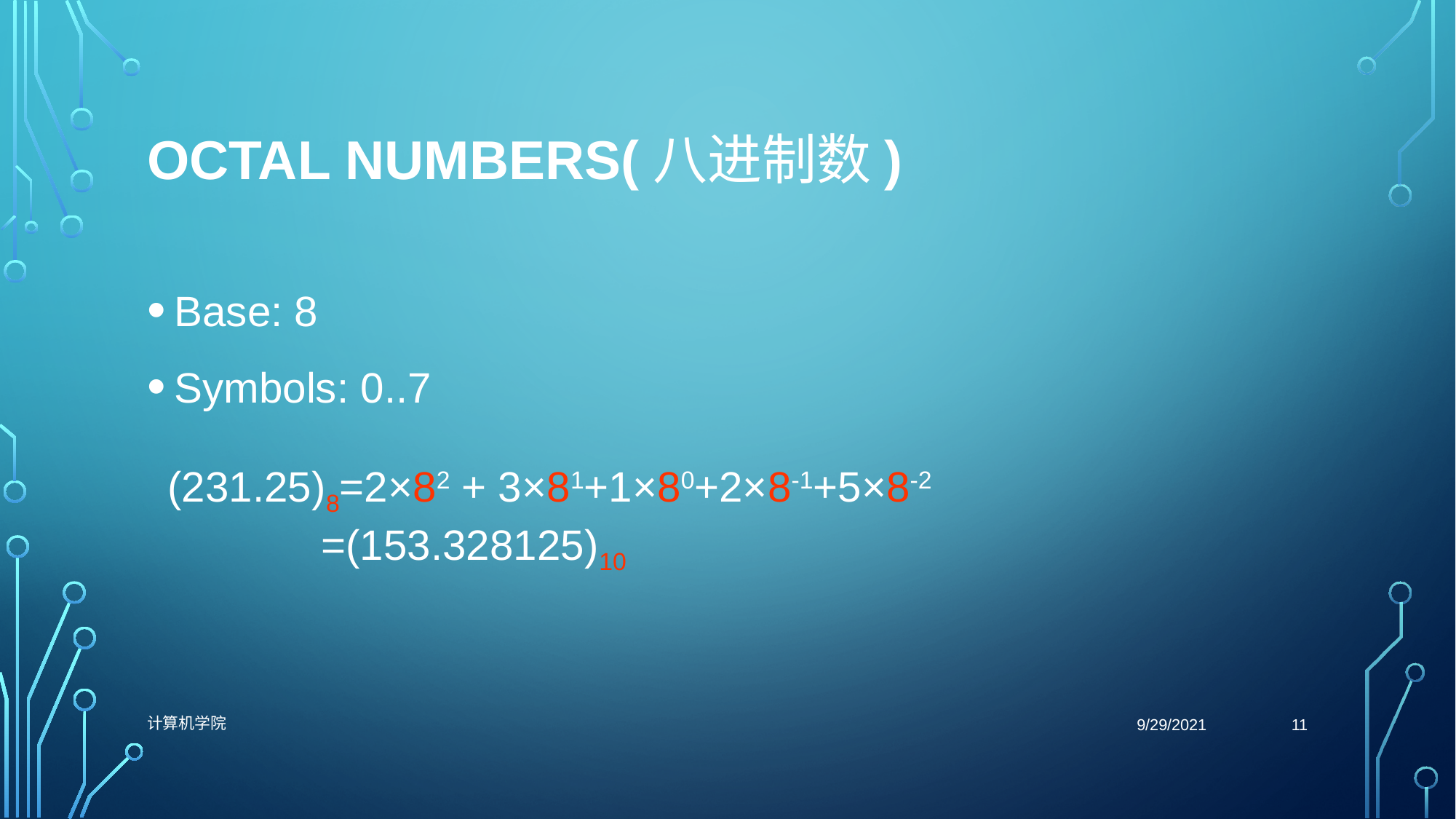

# Octal Numbers(八进制数)
Base: 8
Symbols: 0..7
(231.25)8=2×82 + 3×81+1×80+2×8-1+5×8-2
             =(153.328125)10
11
计算机学院
9/29/2021